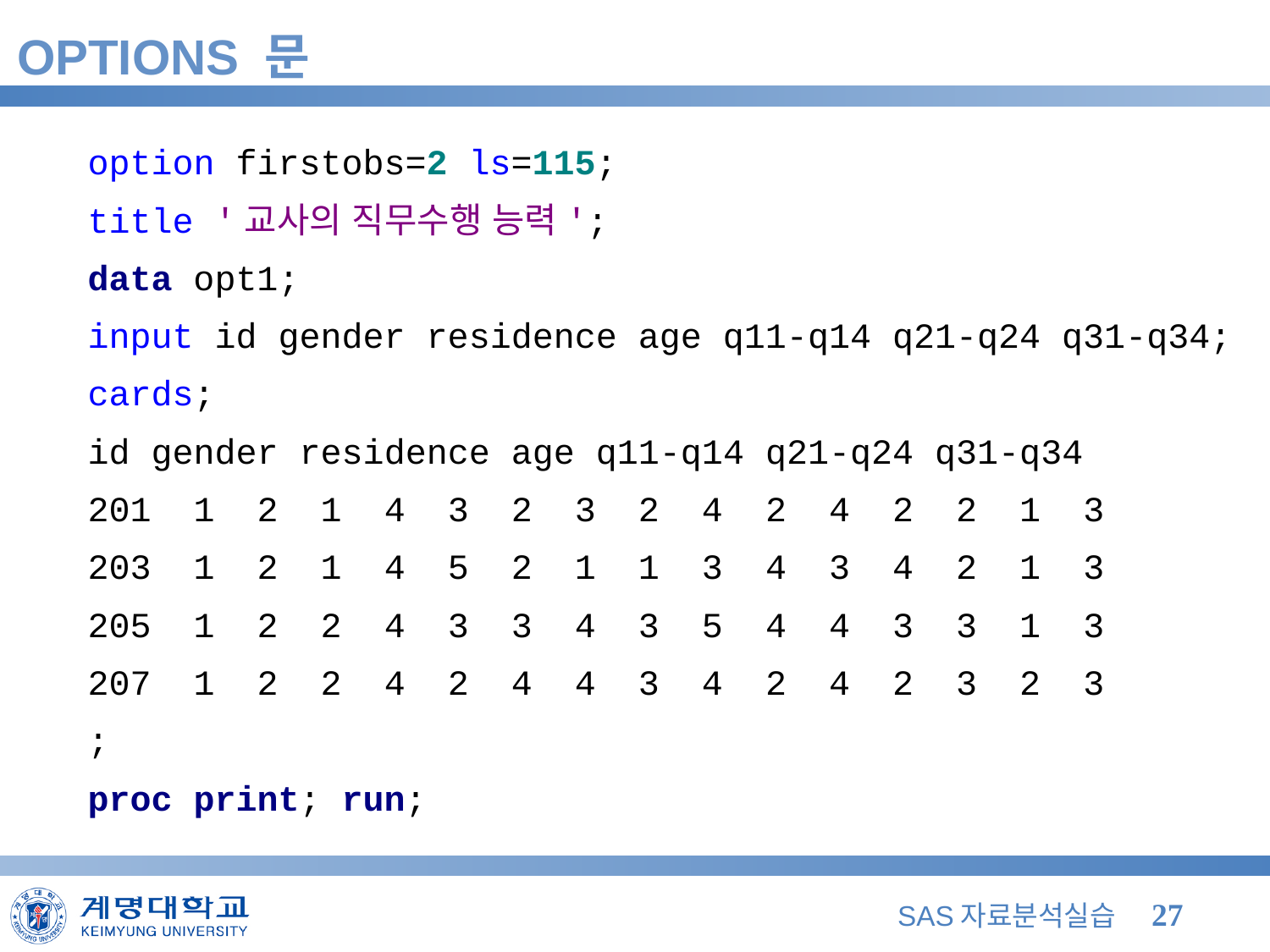

# OPTIONS 문
option firstobs=2 ls=115;
title '교사의 직무수행 능력';
data opt1;
input id gender residence age q11-q14 q21-q24 q31-q34;
cards;
id gender residence age q11-q14 q21-q24 q31-q34
201  1  2  1  4  3  2  3  2  4  2  4  2  2  1  3
203  1  2  1  4  5  2  1  1  3  4  3  4  2  1  3
205  1  2  2  4  3  3  4  3  5  4  4  3  3  1  3
207  1  2  2  4  2  4  4  3  4  2  4  2  3  2  3
;
proc print; run;